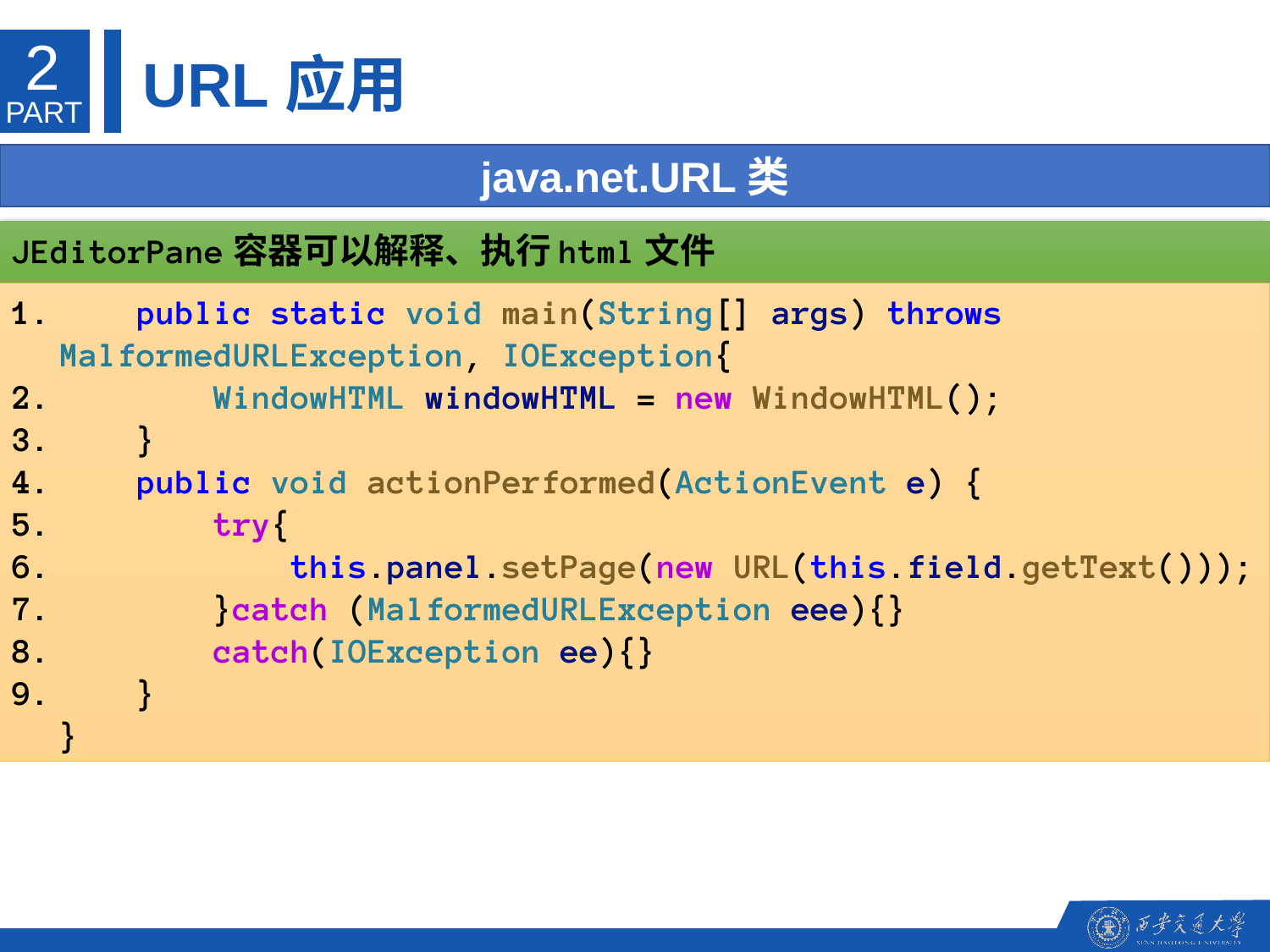

2
URL应用
PART
java.net.URL类
JEditorPane容器可以解释、执行html文件
    public static void main(String[] args) throws MalformedURLException, IOException{
        WindowHTML windowHTML = new WindowHTML();
    }
    public void actionPerformed(ActionEvent e) {
        try{
            this.panel.setPage(new URL(this.field.getText()));
        }catch (MalformedURLException eee){}
        catch(IOException ee){}
    }
}